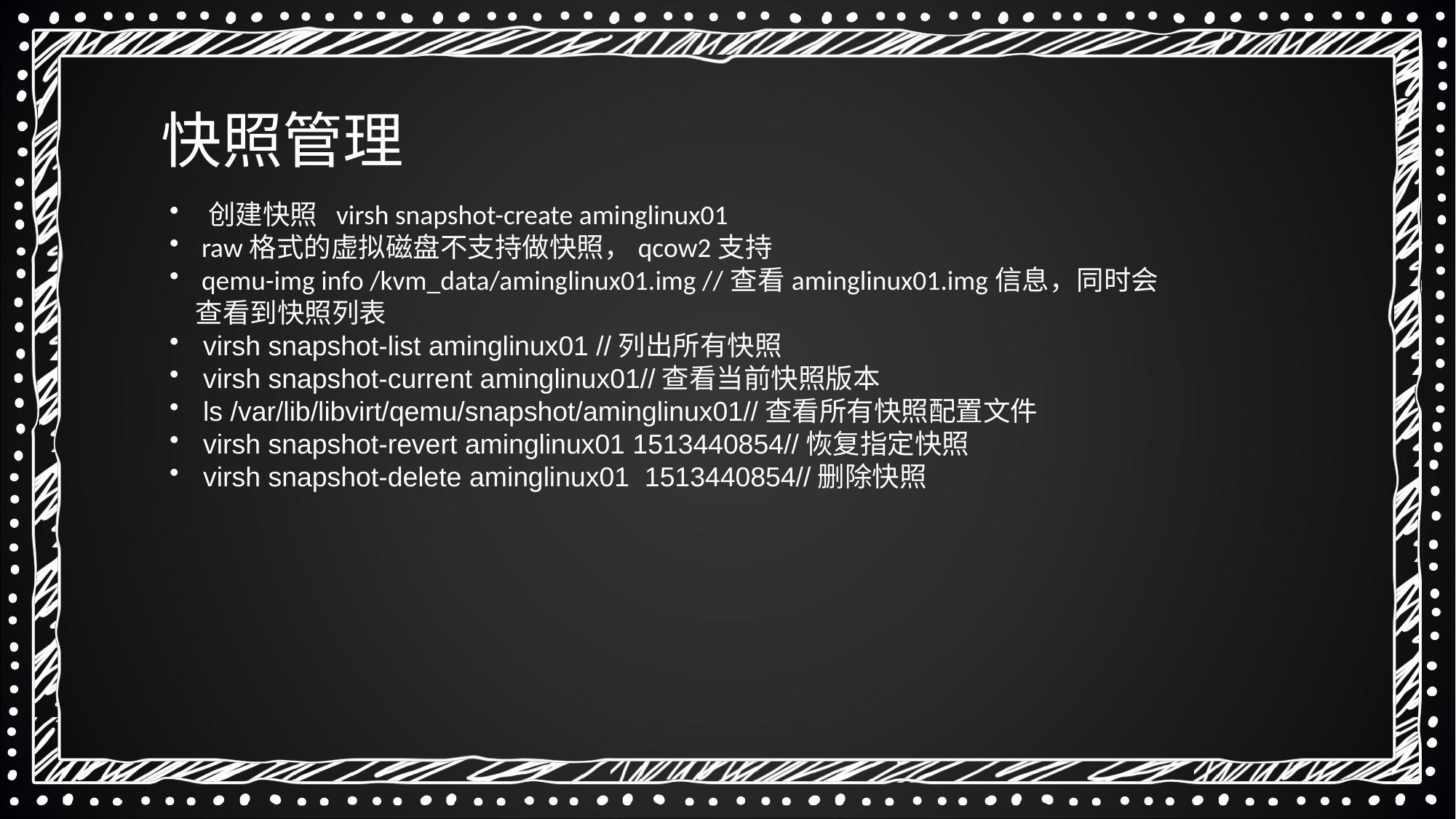

快照管理
 创建快照  virsh snapshot-create aminglinux01
 raw格式的虚拟磁盘不支持做快照，qcow2支持
 qemu-img info /kvm_data/aminglinux01.img //查看aminglinux01.img信息，同时会查看到快照列表
 virsh snapshot-list aminglinux01 //列出所有快照
 virsh snapshot-current aminglinux01//查看当前快照版本
 ls /var/lib/libvirt/qemu/snapshot/aminglinux01//查看所有快照配置文件
 virsh snapshot-revert aminglinux01 1513440854//恢复指定快照
 virsh snapshot-delete aminglinux01  1513440854//删除快照